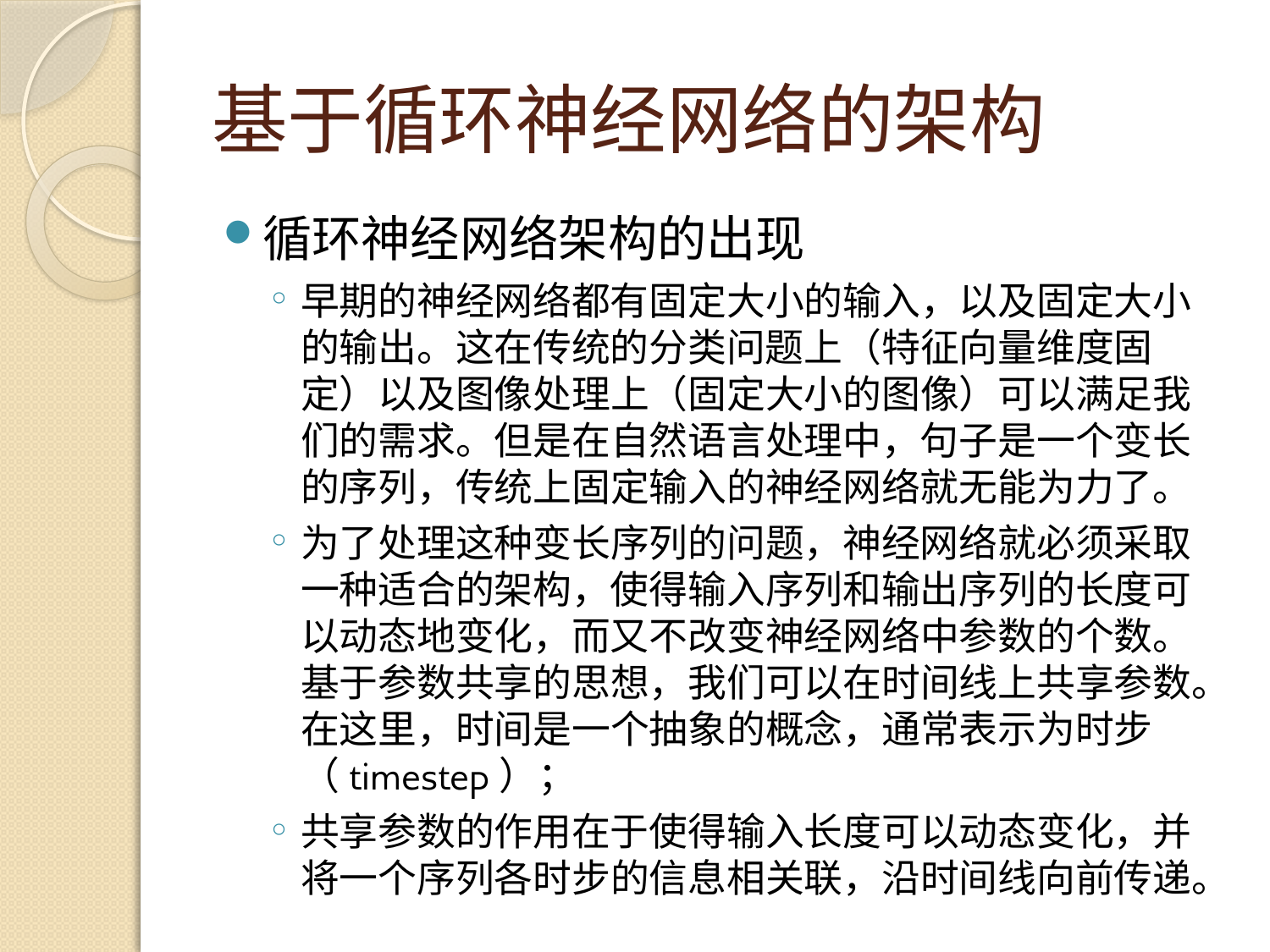

# 基于循环神经网络的架构
循环神经网络架构的出现
早期的神经网络都有固定大小的输入，以及固定大小的输出。这在传统的分类问题上（特征向量维度固定）以及图像处理上（固定大小的图像）可以满足我们的需求。但是在自然语言处理中，句子是一个变长的序列，传统上固定输入的神经网络就无能为力了。
为了处理这种变长序列的问题，神经网络就必须采取一种适合的架构，使得输入序列和输出序列的长度可以动态地变化，而又不改变神经网络中参数的个数。基于参数共享的思想，我们可以在时间线上共享参数。在这里，时间是一个抽象的概念，通常表示为时步（timestep）；
共享参数的作用在于使得输入长度可以动态变化，并将一个序列各时步的信息相关联，沿时间线向前传递。